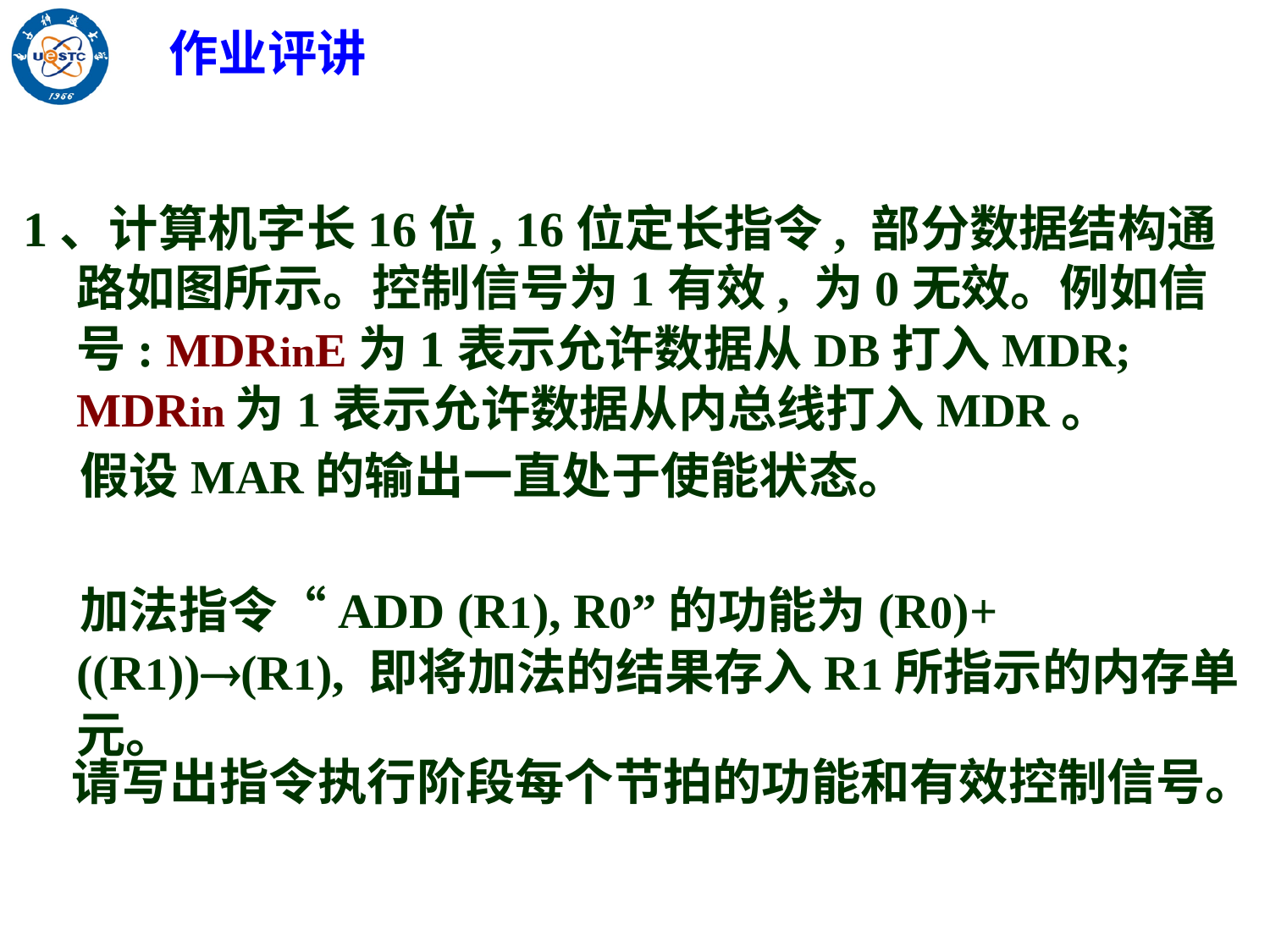

作业评讲
1、计算机字长16位, 16位定长指令, 部分数据结构通路如图所示。控制信号为1有效, 为0无效。例如信号: MDRinE为1表示允许数据从DB打入MDR; MDRin为1表示允许数据从内总线打入MDR。
    假设MAR的输出一直处于使能状态。

    加法指令“ADD (R1), R0”的功能为(R0)+ ((R1))→(R1), 即将加法的结果存入R1所指示的内存单元。
请写出指令执行阶段每个节拍的功能和有效控制信号。